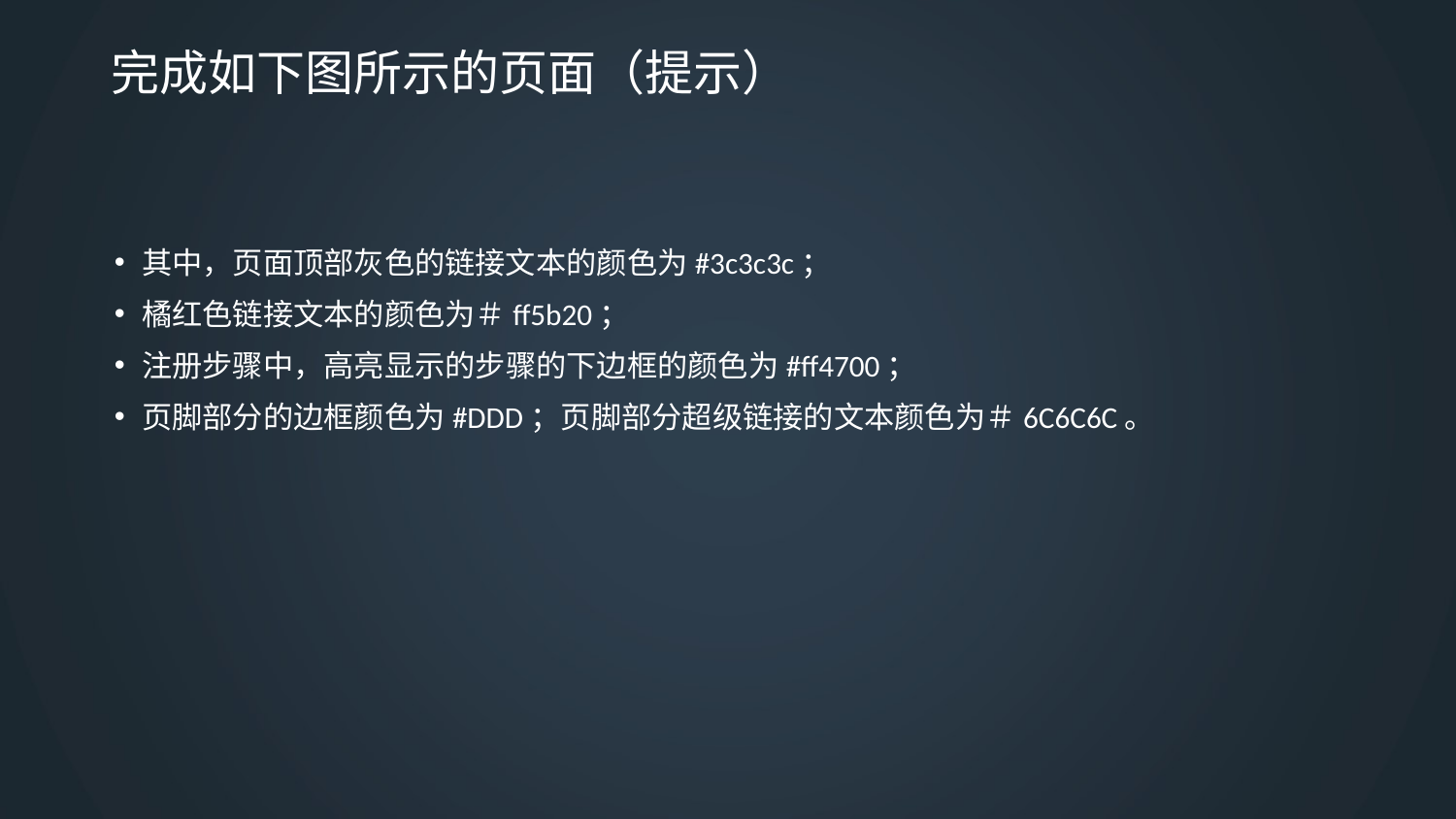

# 完成如下图所示的页面（提示）

其中，页面顶部灰色的链接文本的颜色为#3c3c3c；
橘红色链接文本的颜色为＃ff5b20；
注册步骤中，高亮显示的步骤的下边框的颜色为#ff4700；
页脚部分的边框颜色为#DDD；页脚部分超级链接的文本颜色为＃6C6C6C。